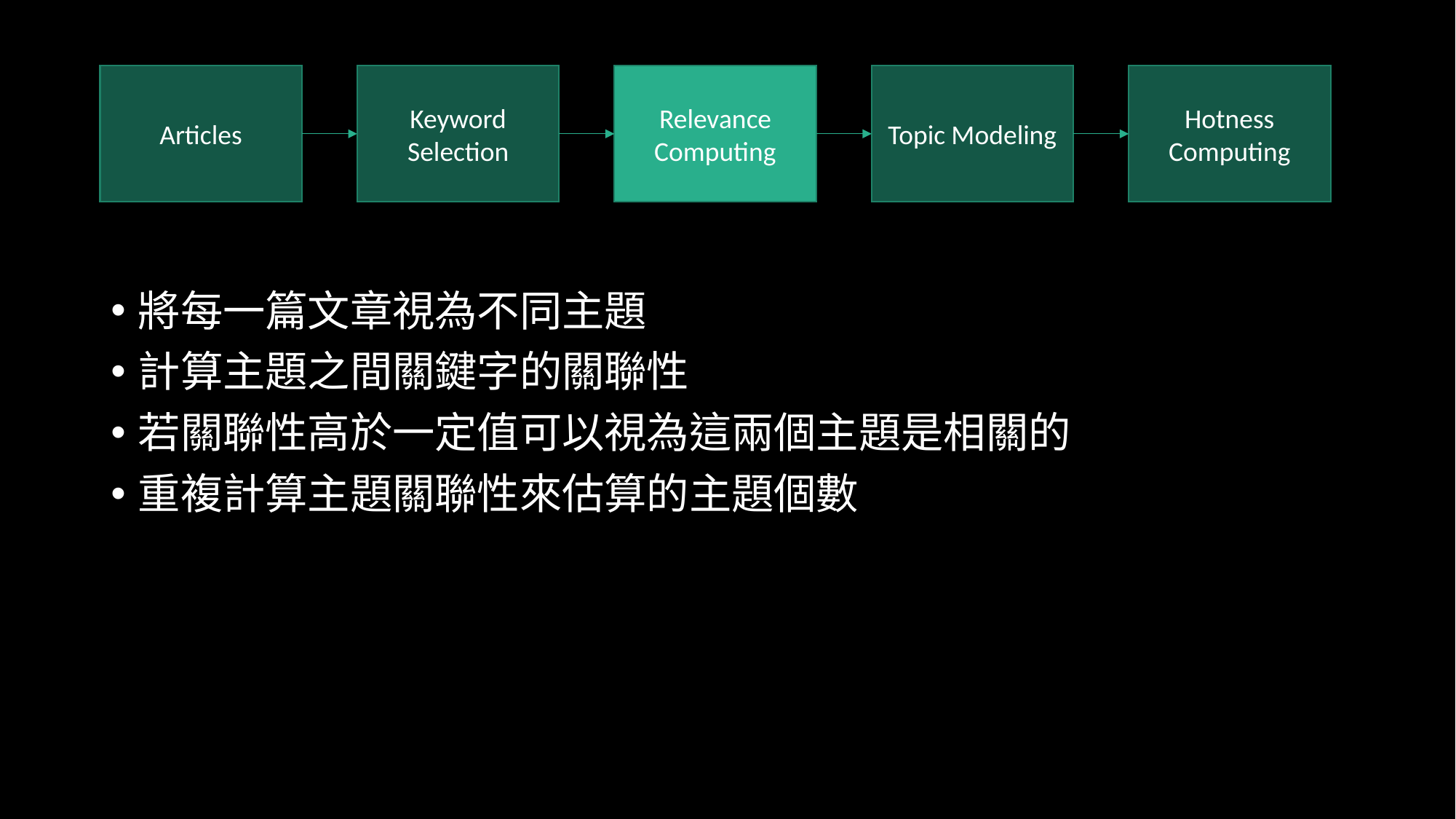

#
Keyword
Selection
Relevance
Computing
Topic Modeling
Hotness Computing
Articles

將每一篇文章視為不同主題
計算主題之間關鍵字的關聯性
若關聯性高於一定值可以視為這兩個主題是相關的
重複計算主題關聯性來估算的主題個數